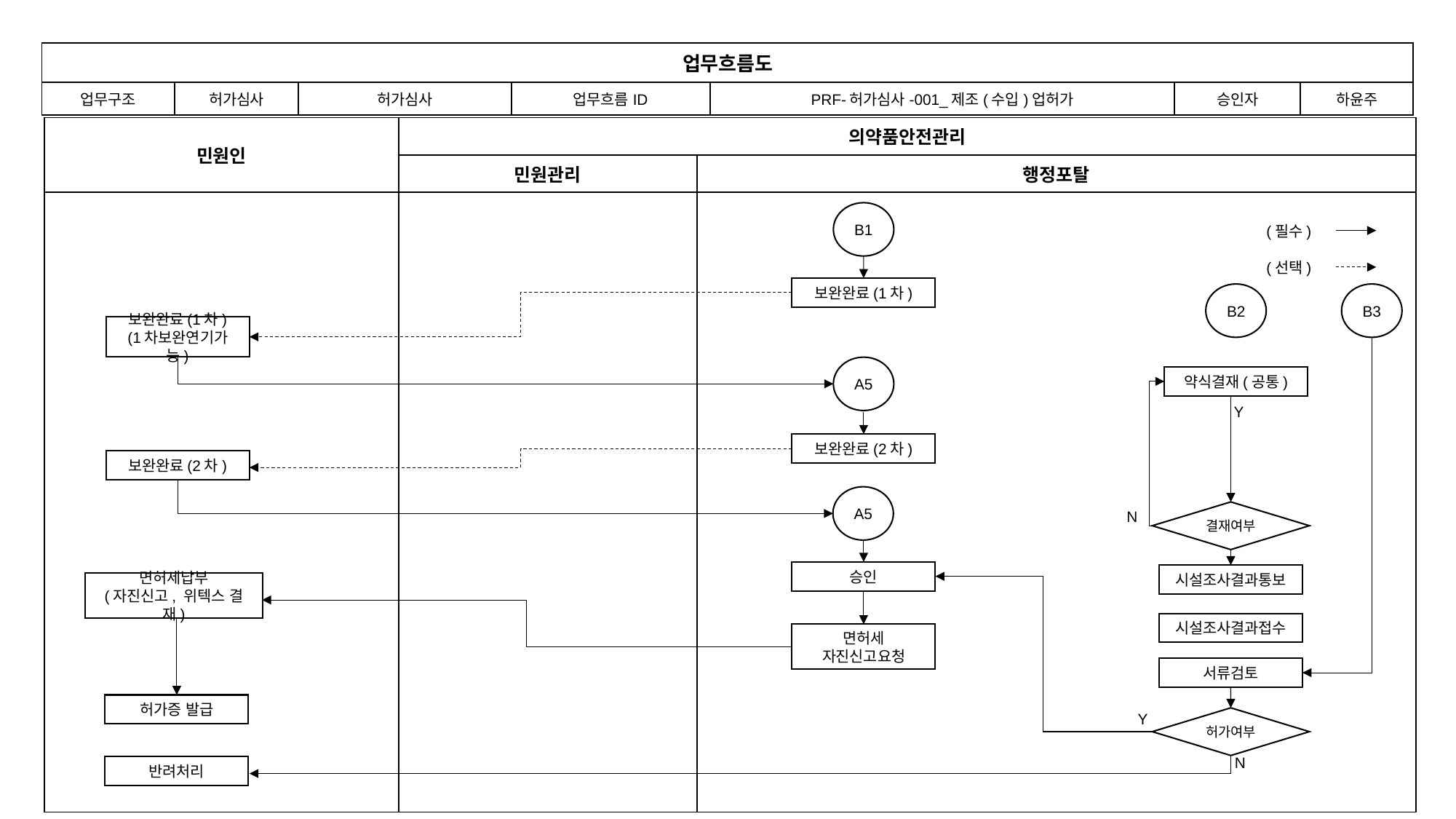

| 업무흐름도 |  |  |  |  |  |  |
| --- | --- | --- | --- | --- | --- | --- |
| 업무구조 | 허가심사 | 허가심사 | 업무흐름ID | PRF-허가심사-001\_제조(수입)업허가 | 승인자 | 하윤주 |
| 민원인 | 의약품안전관리 |  |
| --- | --- | --- |
|  | 민원관리 | 행정포탈 |
|  |  |  |
B1
(필수)

(선택)
보완완료(1차)
B2
B3
보완완료(1차)
(1차보완연기가능)
A5
약식결재(공통)
Y
보완완료(2차)
보완완료(2차)
A5
N
결재여부
승인
시설조사결과통보
면허세납부
(자진신고, 위텍스 결재)
시설조사결과접수
면허세
자진신고요청
서류검토
허가증 발급
Y
허가여부
N
반려처리